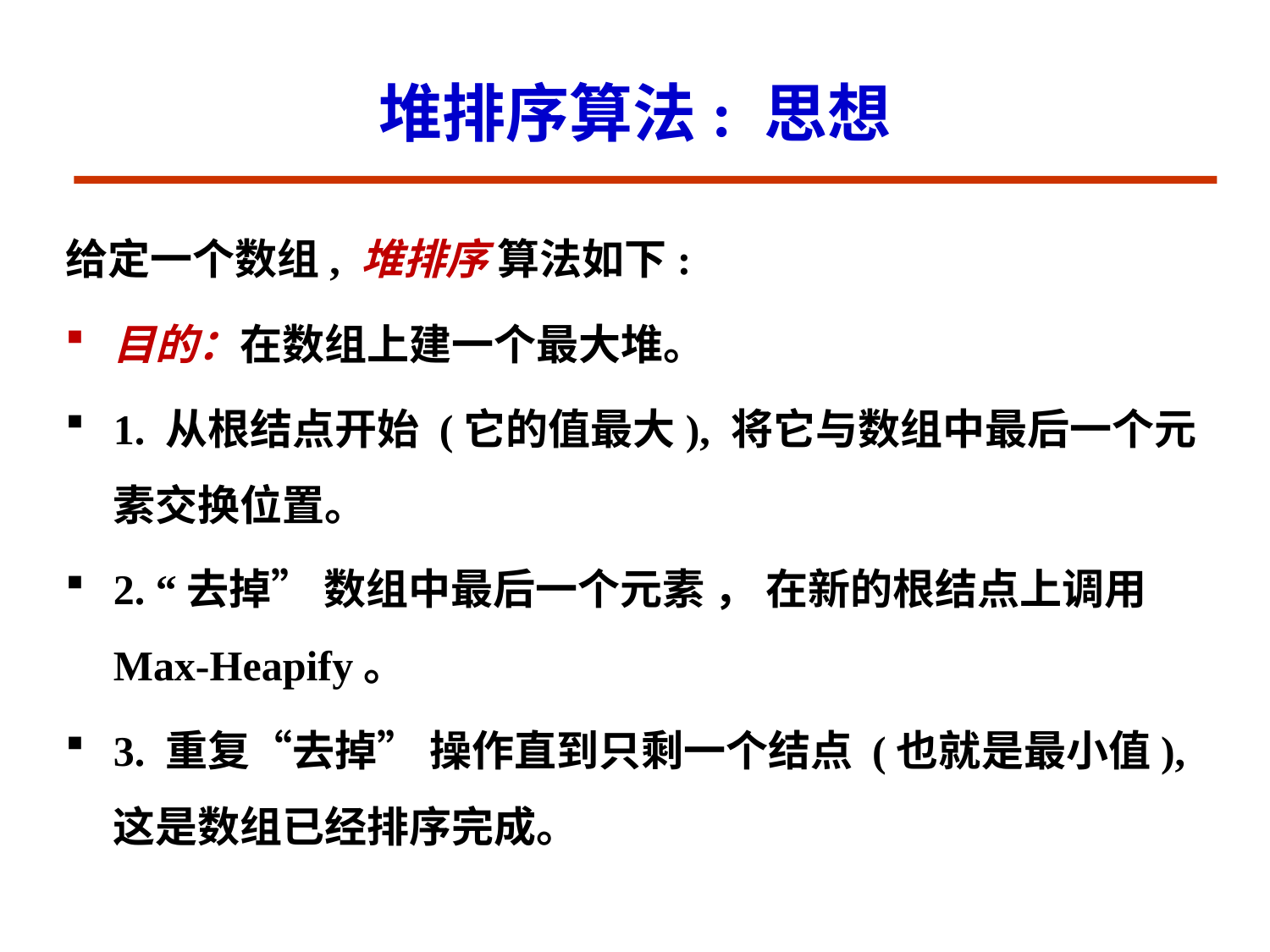

堆排序算法: 思想
给定一个数组, 堆排序 算法如下:
目的：在数组上建一个最大堆。
1. 从根结点开始 (它的值最大), 将它与数组中最后一个元素交换位置。
2. “去掉” 数组中最后一个元素 ， 在新的根结点上调用 Max-Heapify。
3. 重复“去掉” 操作直到只剩一个结点 (也就是最小值), 这是数组已经排序完成。